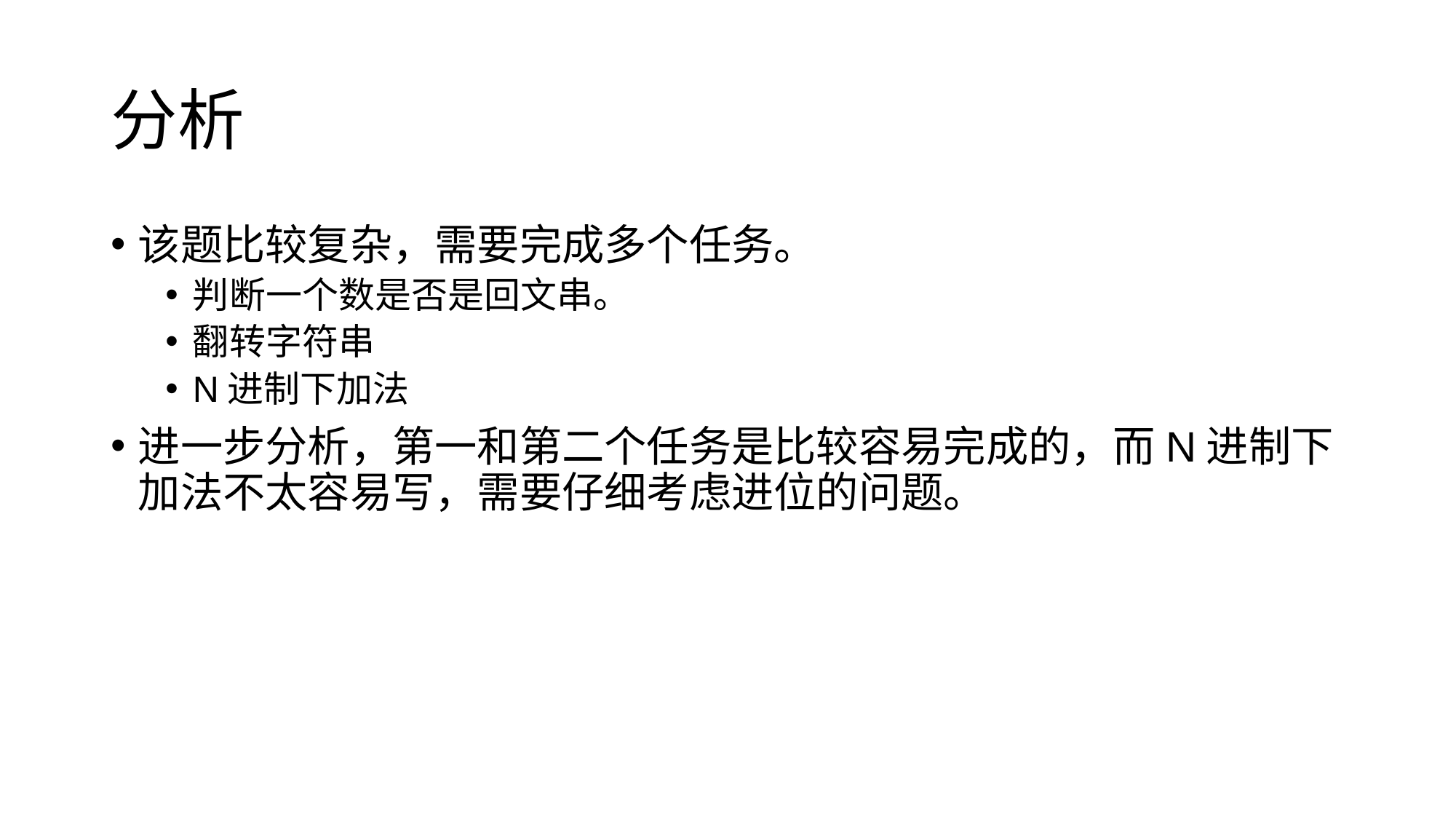

# 分析
该题比较复杂，需要完成多个任务。
判断一个数是否是回文串。
翻转字符串
N进制下加法
进一步分析，第一和第二个任务是比较容易完成的，而N进制下加法不太容易写，需要仔细考虑进位的问题。